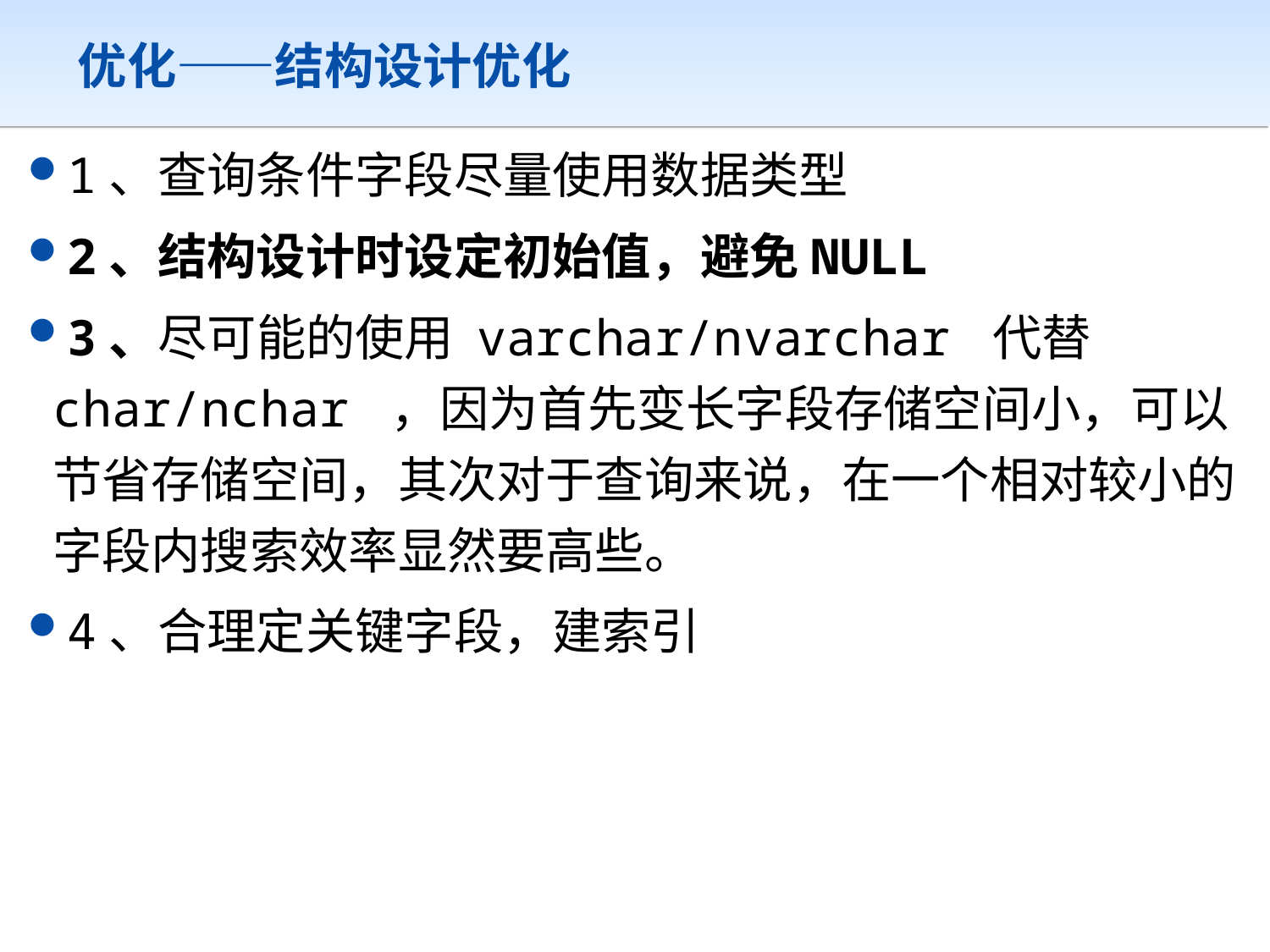

# 优化——结构设计优化
1、查询条件字段尽量使用数据类型
2、结构设计时设定初始值，避免NULL
3、尽可能的使用 varchar/nvarchar 代替char/nchar ，因为首先变长字段存储空间小，可以节省存储空间，其次对于查询来说，在一个相对较小的字段内搜索效率显然要高些。
4、合理定关键字段，建索引